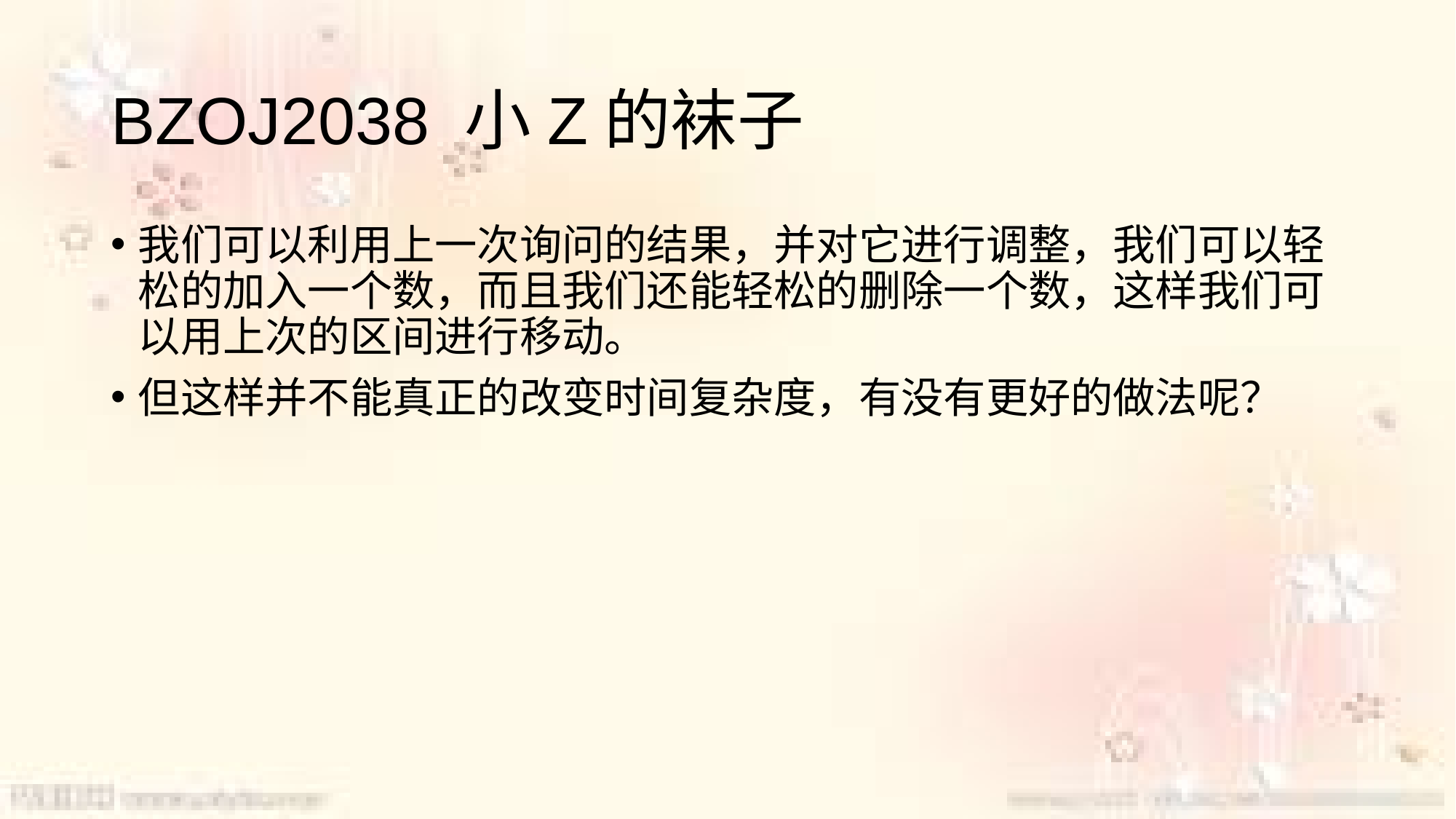

# BZOJ2038 小Z的袜子
我们可以利用上一次询问的结果，并对它进行调整，我们可以轻松的加入一个数，而且我们还能轻松的删除一个数，这样我们可以用上次的区间进行移动。
但这样并不能真正的改变时间复杂度，有没有更好的做法呢？